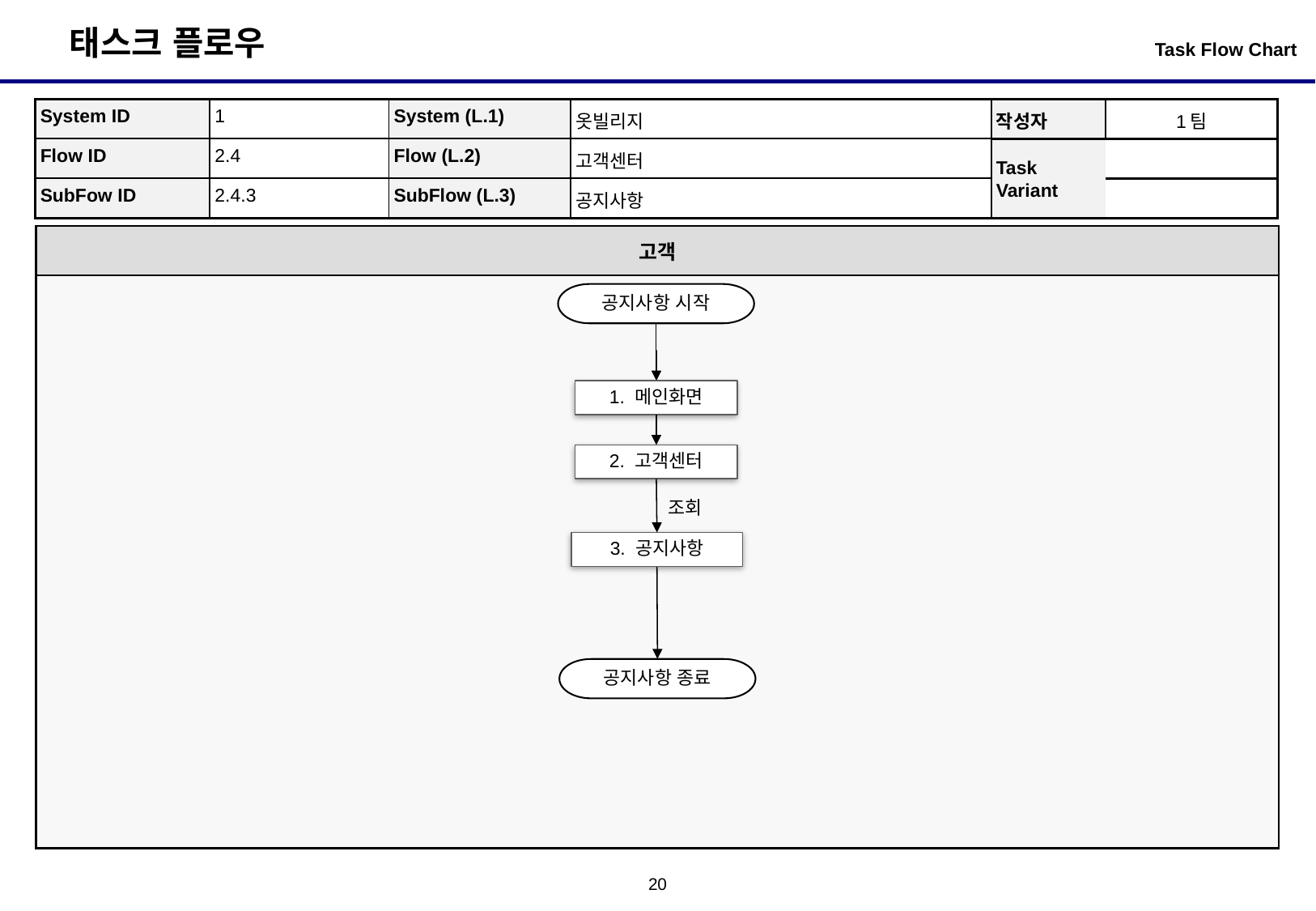

Task Flow Chart
| System ID | 1 | System (L.1) | 옷빌리지 | 작성자 | 1팀 |
| --- | --- | --- | --- | --- | --- |
| Flow ID | 2.4 | Flow (L.2) | 고객센터 | Task Variant |  |
| SubFow ID | 2.4.3 | SubFlow (L.3) | 공지사항 |  |  |
| 고객 |
| --- |
|  |
공지사항 시작
1. 메인화면
2. 고객센터
조회
3. 공지사항
공지사항 종료